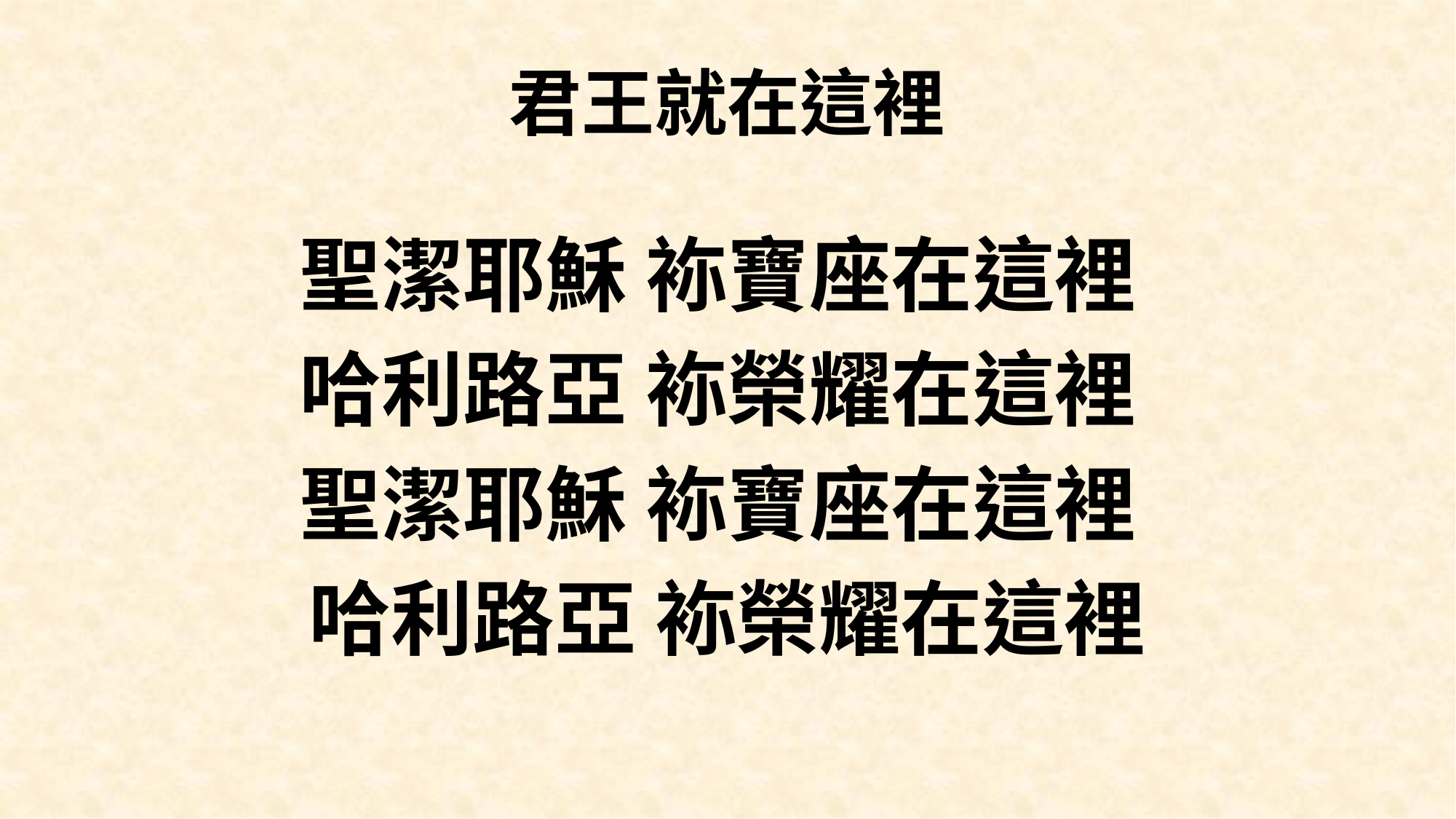

# 君王就在這裡
聖潔耶穌 袮寶座在這裡
哈利路亞 袮榮耀在這裡
聖潔耶穌 袮寶座在這裡
哈利路亞 袮榮耀在這裡